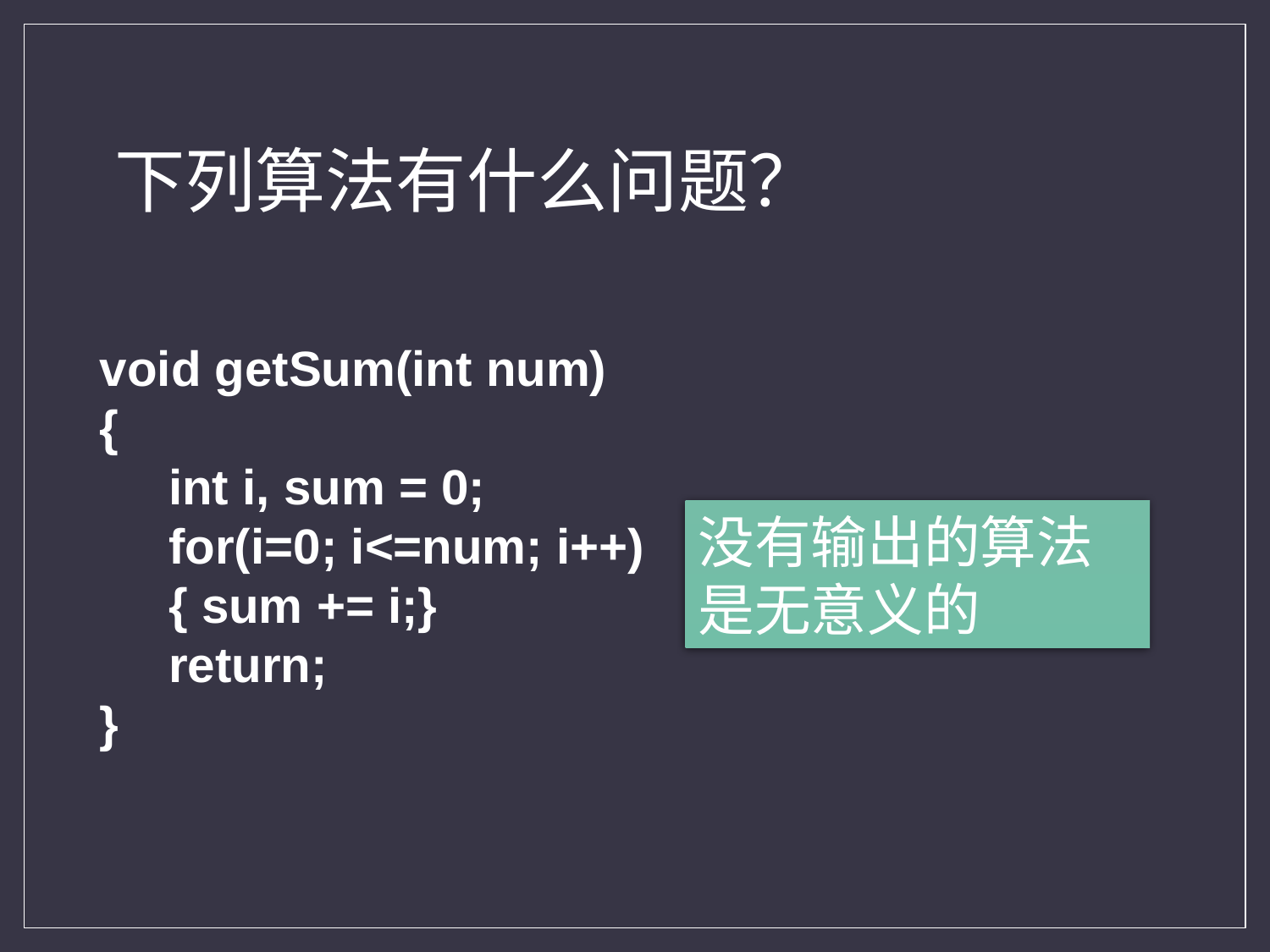

# 下列算法有什么问题？
void getSum(int num)
{
     int i, sum = 0;
     for(i=0; i<=num; i++)
     { sum += i;}
     return;
}
没有输出的算法是无意义的